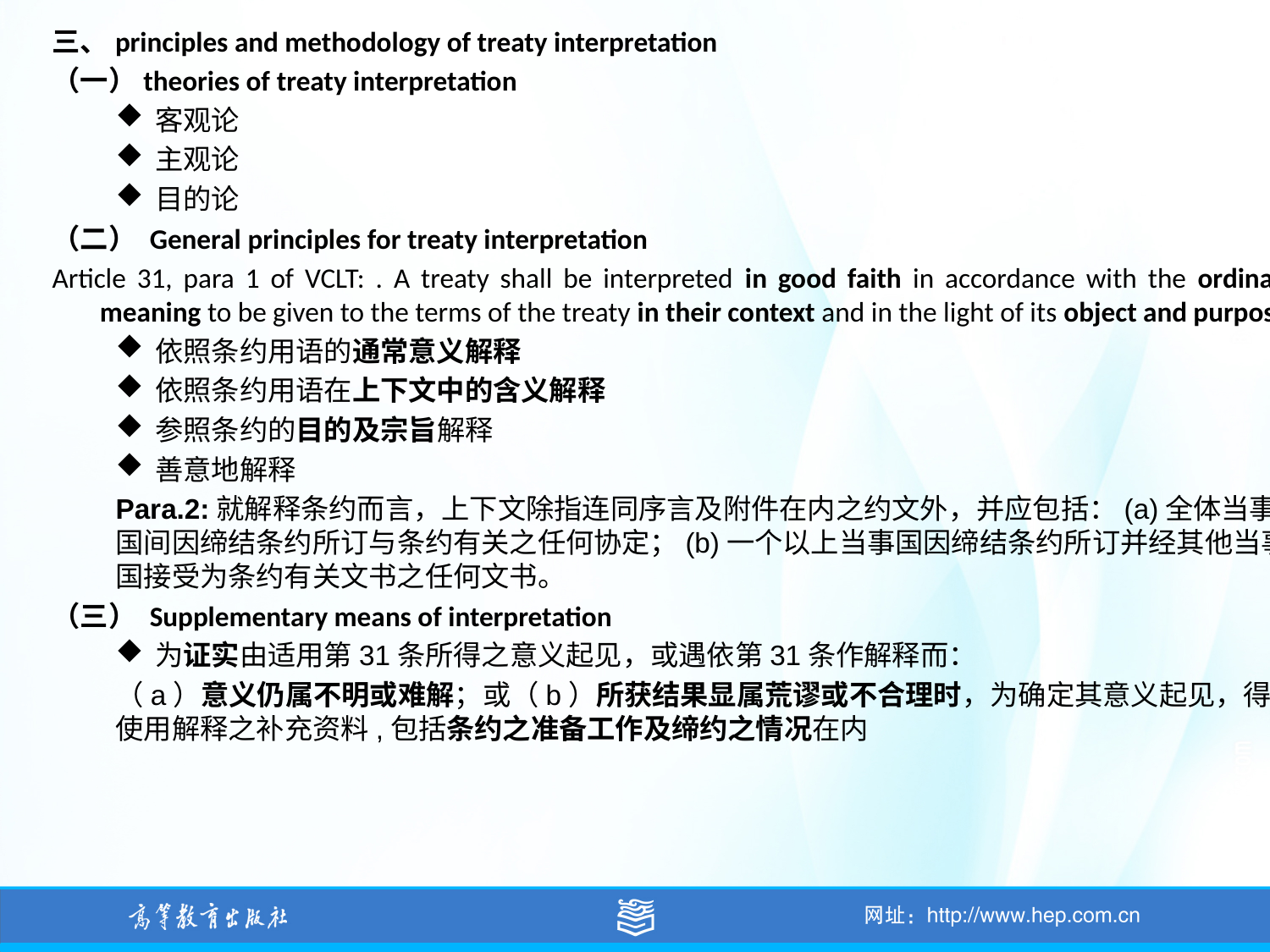

三、principles and methodology of treaty interpretation
（一）theories of treaty interpretation
客观论
主观论
目的论
（二） General principles for treaty interpretation
Article 31, para 1 of VCLT: . A treaty shall be interpreted in good faith in accordance with the ordinary meaning to be given to the terms of the treaty in their context and in the light of its object and purpose.
依照条约用语的通常意义解释
依照条约用语在上下文中的含义解释
参照条约的目的及宗旨解释
善意地解释
Para.2:就解释条约而言，上下文除指连同序言及附件在内之约文外，并应包括：(a)全体当事国间因缔结条约所订与条约有关之任何协定；(b)一个以上当事国因缔结条约所订并经其他当事国接受为条约有关文书之任何文书。
（三） Supplementary means of interpretation
为证实由适用第31条所得之意义起见，或遇依第31条作解释而：
（a）意义仍属不明或难解；或（b）所获结果显属荒谬或不合理时，为确定其意义起见，得使用解释之补充资料,包括条约之准备工作及缔约之情况在内